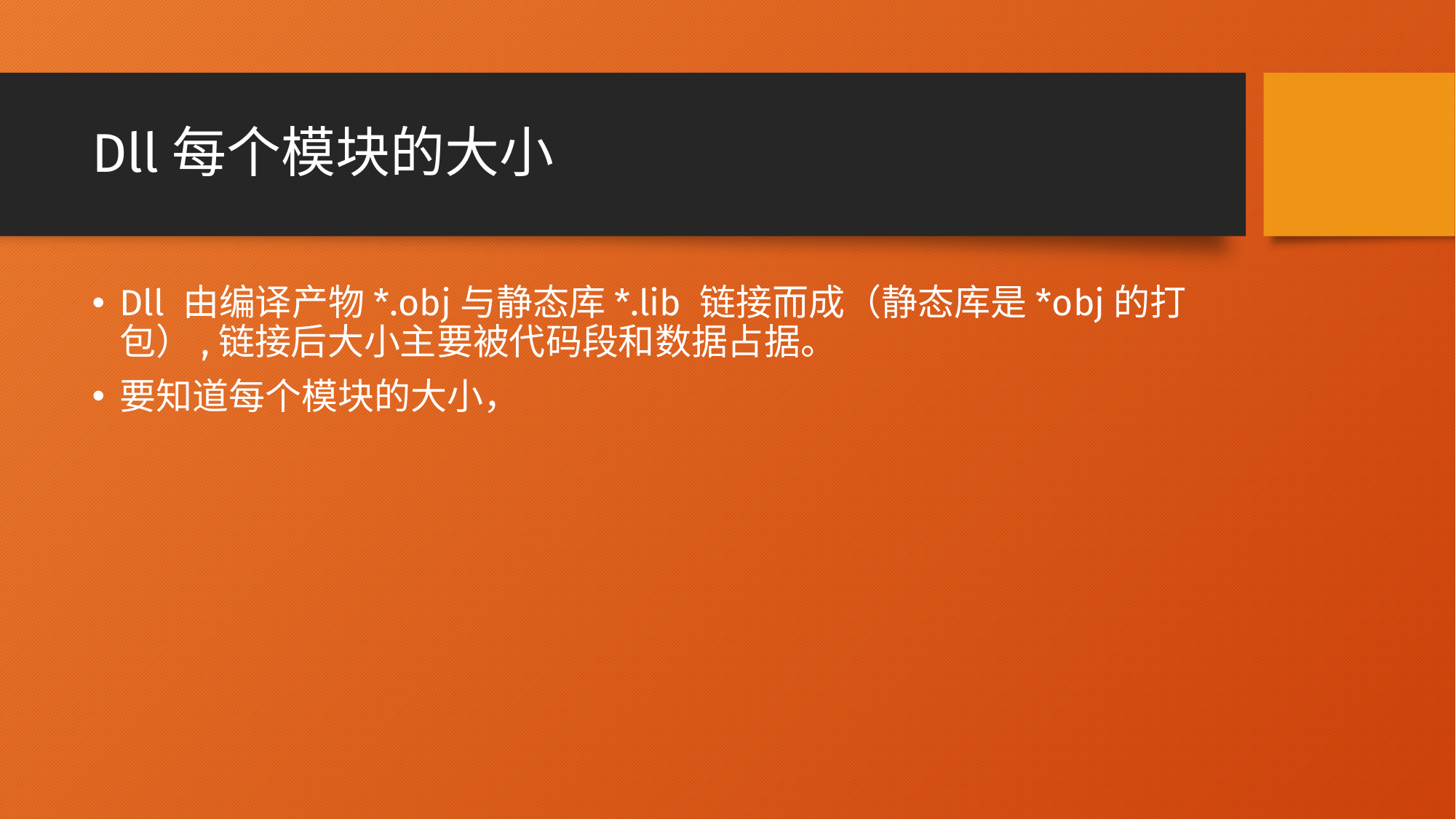

# Dll每个模块的大小
Dll 由编译产物*.obj与静态库*.lib 链接而成（静态库是*obj的打包）,链接后大小主要被代码段和数据占据。
要知道每个模块的大小，